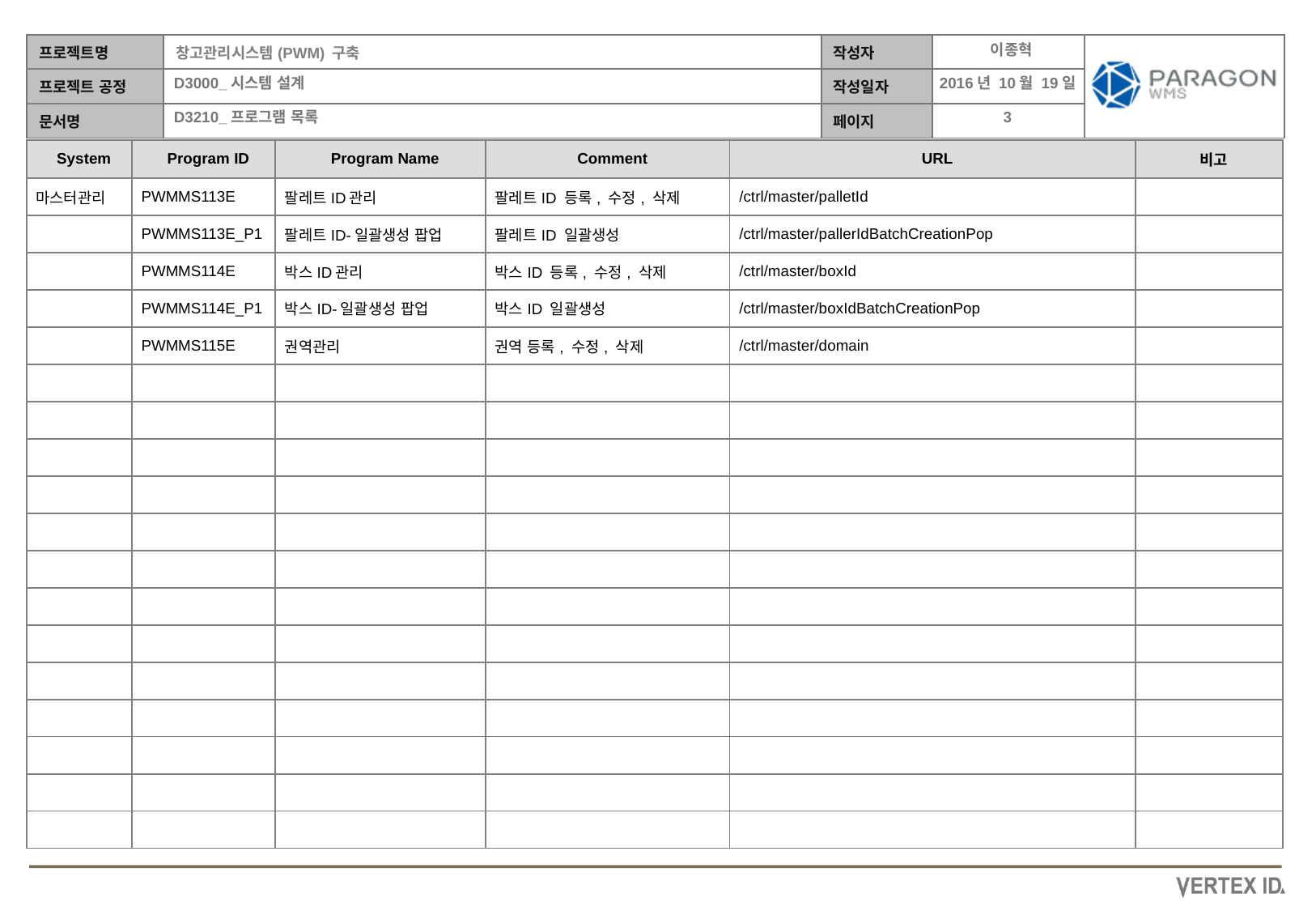

이종혁
2016년 10월 19일
| System | Program ID | Program Name | Comment | URL | 비고 |
| --- | --- | --- | --- | --- | --- |
| 마스터관리 | PWMMS113E | 팔레트ID관리 | 팔레트ID 등록, 수정, 삭제 | /ctrl/master/palletId |  |
|  | PWMMS113E\_P1 | 팔레트ID-일괄생성 팝업 | 팔레트ID 일괄생성 | /ctrl/master/pallerIdBatchCreationPop |  |
|  | PWMMS114E | 박스ID관리 | 박스ID 등록, 수정, 삭제 | /ctrl/master/boxId |  |
|  | PWMMS114E\_P1 | 박스ID-일괄생성 팝업 | 박스ID 일괄생성 | /ctrl/master/boxIdBatchCreationPop |  |
|  | PWMMS115E | 권역관리 | 권역 등록, 수정, 삭제 | /ctrl/master/domain |  |
|  |  |  |  |  |  |
|  |  |  |  |  |  |
|  |  |  |  |  |  |
|  |  |  |  |  |  |
|  |  |  |  |  |  |
|  |  |  |  |  |  |
|  |  |  |  |  |  |
|  |  |  |  |  |  |
|  |  |  |  |  |  |
|  |  |  |  |  |  |
|  |  |  |  |  |  |
|  |  |  |  |  |  |
|  |  |  |  |  |  |